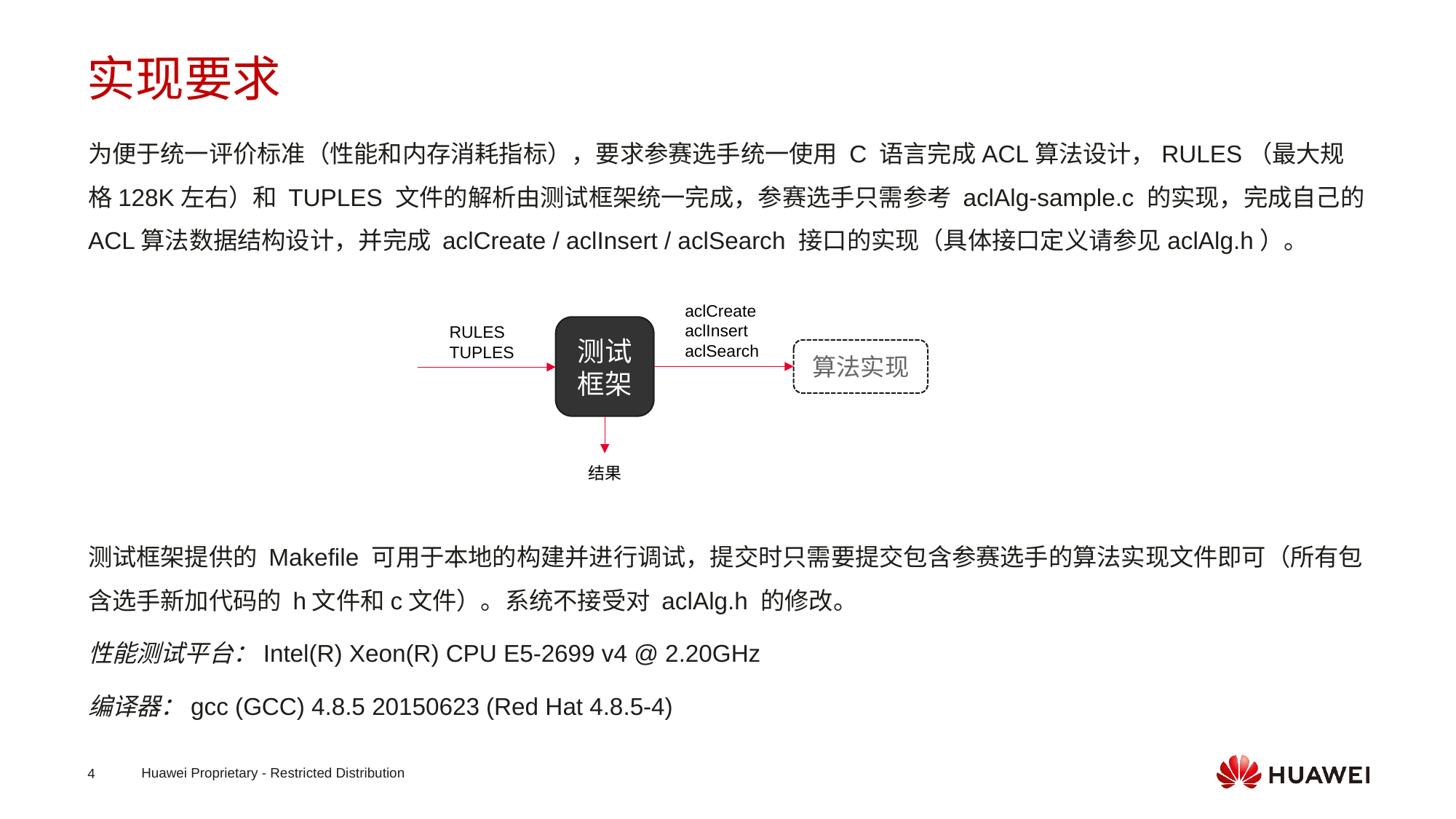

实现要求
为便于统一评价标准（性能和内存消耗指标），要求参赛选手统一使用 C 语言完成ACL算法设计，RULES（最大规格128K左右）和 TUPLES 文件的解析由测试框架统一完成，参赛选手只需参考 aclAlg-sample.c 的实现，完成自己的ACL算法数据结构设计，并完成 aclCreate / aclInsert / aclSearch 接口的实现（具体接口定义请参见aclAlg.h）。

测试框架提供的 Makefile 可用于本地的构建并进行调试，提交时只需要提交包含参赛选手的算法实现文件即可（所有包含选手新加代码的 h文件和c文件）。系统不接受对 aclAlg.h 的修改。
性能测试平台：Intel(R) Xeon(R) CPU E5-2699 v4 @ 2.20GHz
编译器：gcc (GCC) 4.8.5 20150623 (Red Hat 4.8.5-4)
aclCreate
aclInsert
aclSearch
测试框架
RULES
TUPLES
算法实现
结果